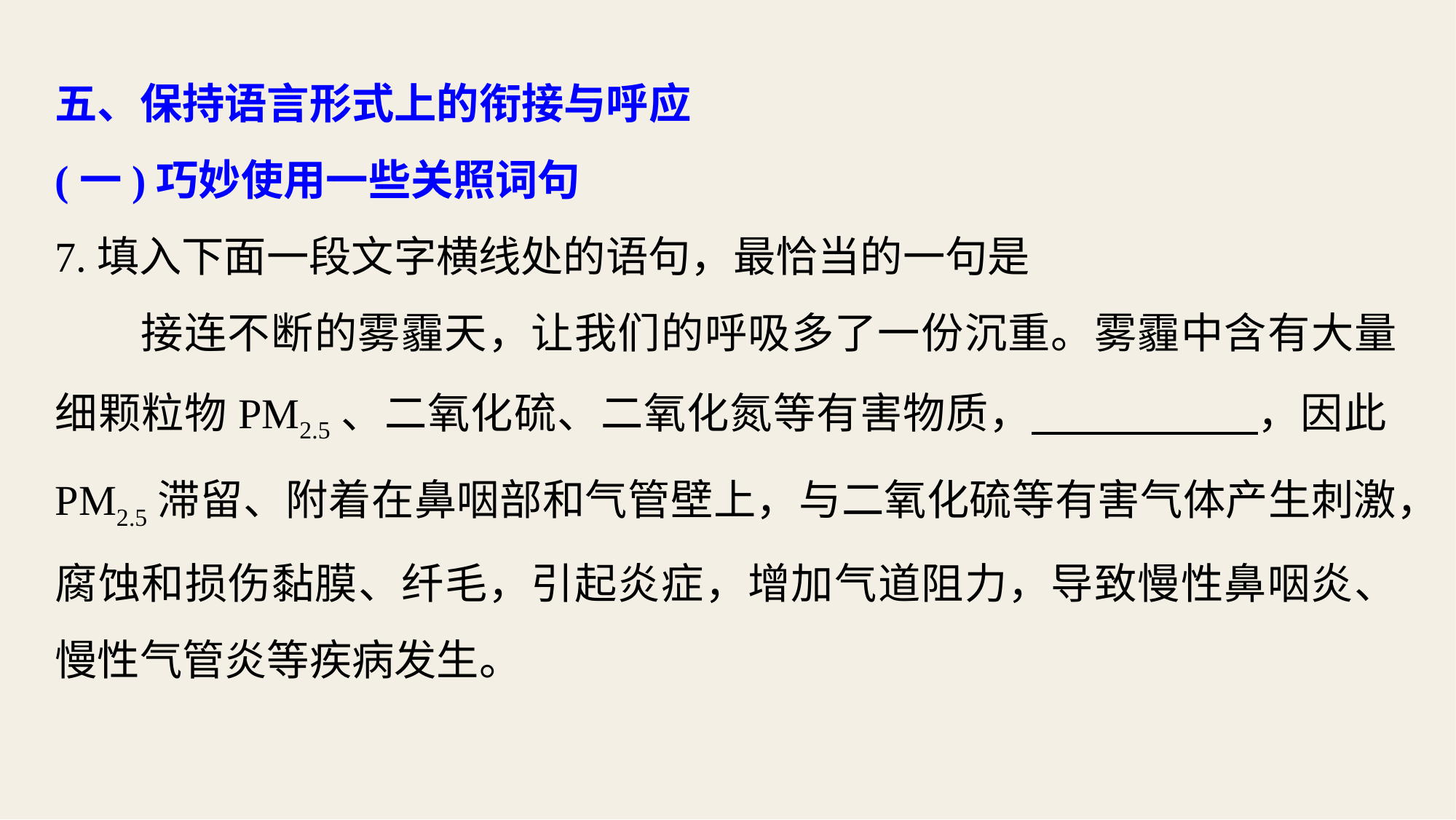

五、保持语言形式上的衔接与呼应
(一)巧妙使用一些关照词句
7.填入下面一段文字横线处的语句，最恰当的一句是
接连不断的雾霾天，让我们的呼吸多了一份沉重。雾霾中含有大量细颗粒物PM2.5、二氧化硫、二氧化氮等有害物质，                      ，因此PM2.5滞留、附着在鼻咽部和气管壁上，与二氧化硫等有害气体产生刺激，腐蚀和损伤黏膜、纤毛，引起炎症，增加气道阻力，导致慢性鼻咽炎、慢性气管炎等疾病发生。